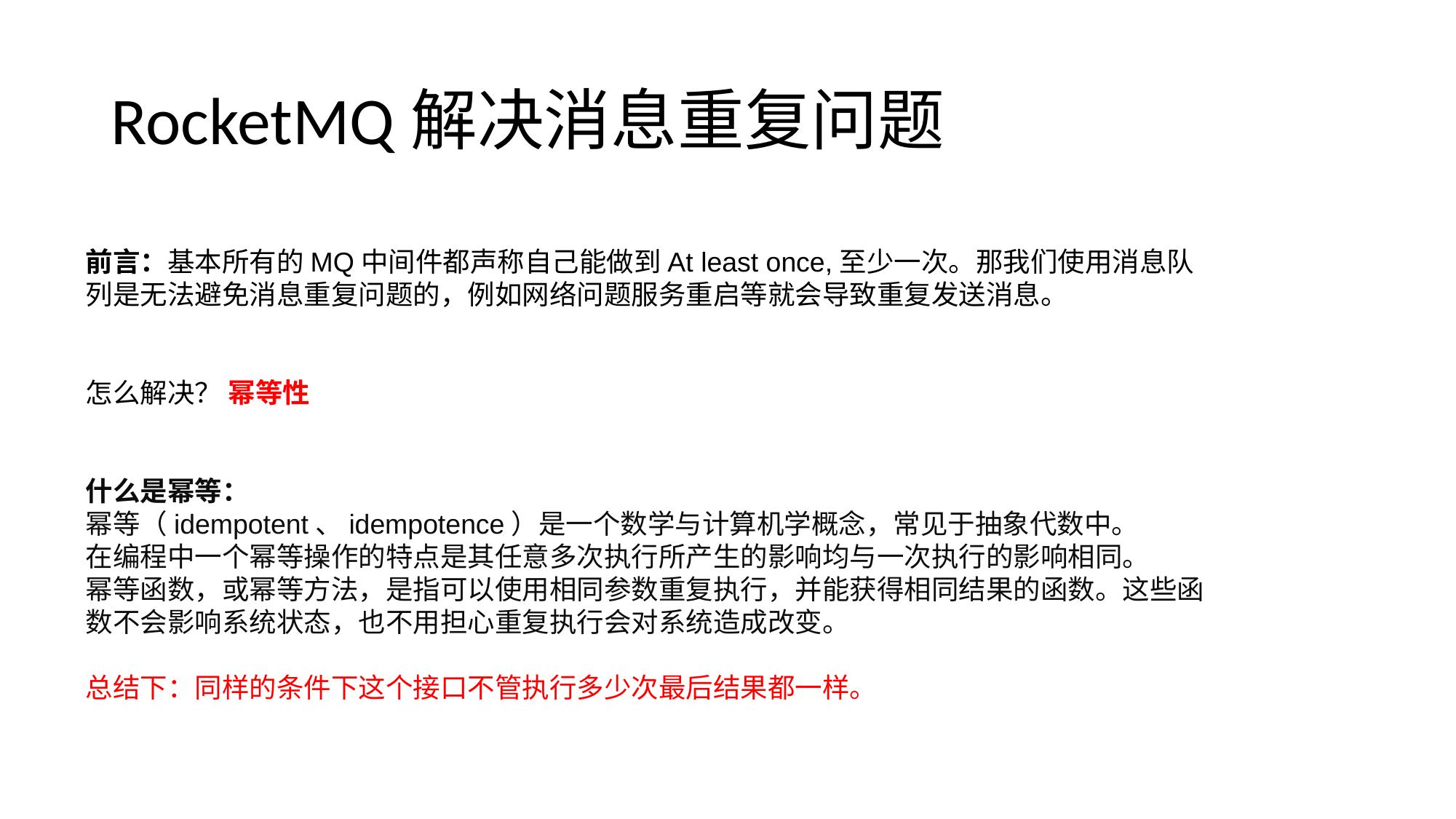

# RocketMQ解决消息重复问题
前言：基本所有的MQ中间件都声称自己能做到At least once,至少一次。那我们使用消息队列是无法避免消息重复问题的，例如网络问题服务重启等就会导致重复发送消息。

怎么解决？ 幂等性

什么是幂等：
幂等（idempotent、idempotence）是一个数学与计算机学概念，常见于抽象代数中。
在编程中一个幂等操作的特点是其任意多次执行所产生的影响均与一次执行的影响相同。
幂等函数，或幂等方法，是指可以使用相同参数重复执行，并能获得相同结果的函数。这些函数不会影响系统状态，也不用担心重复执行会对系统造成改变。

总结下：同样的条件下这个接口不管执行多少次最后结果都一样。